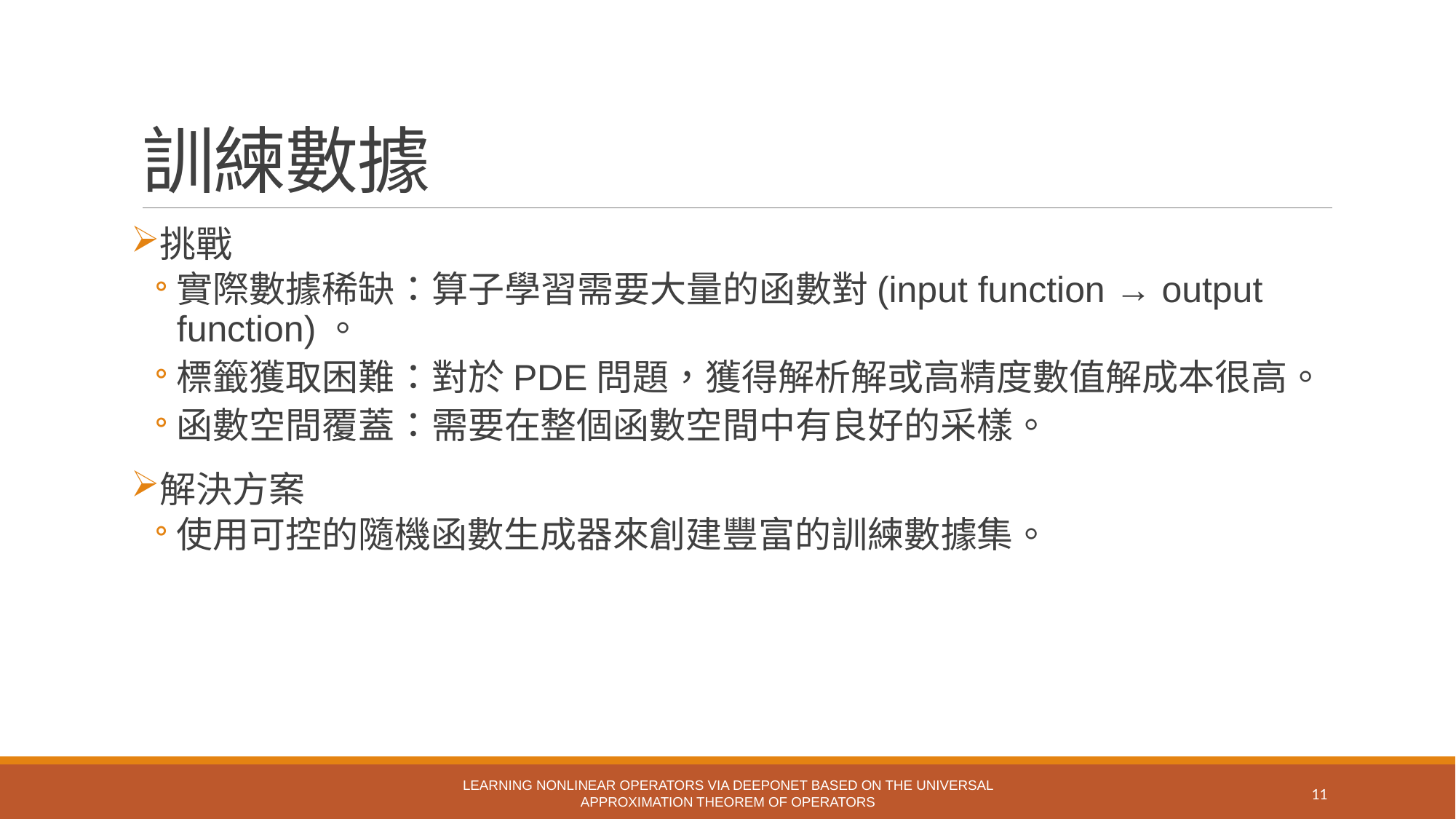

# 訓練數據
挑戰
實際數據稀缺：算子學習需要大量的函數對(input function → output function)。
標籤獲取困難：對於PDE問題，獲得解析解或高精度數值解成本很高。
函數空間覆蓋：需要在整個函數空間中有良好的采樣。
解決方案
使用可控的隨機函數生成器來創建豐富的訓練數據集。

Learning nonlinear operators via DeepONet based on the universal approximation theorem of operators
11